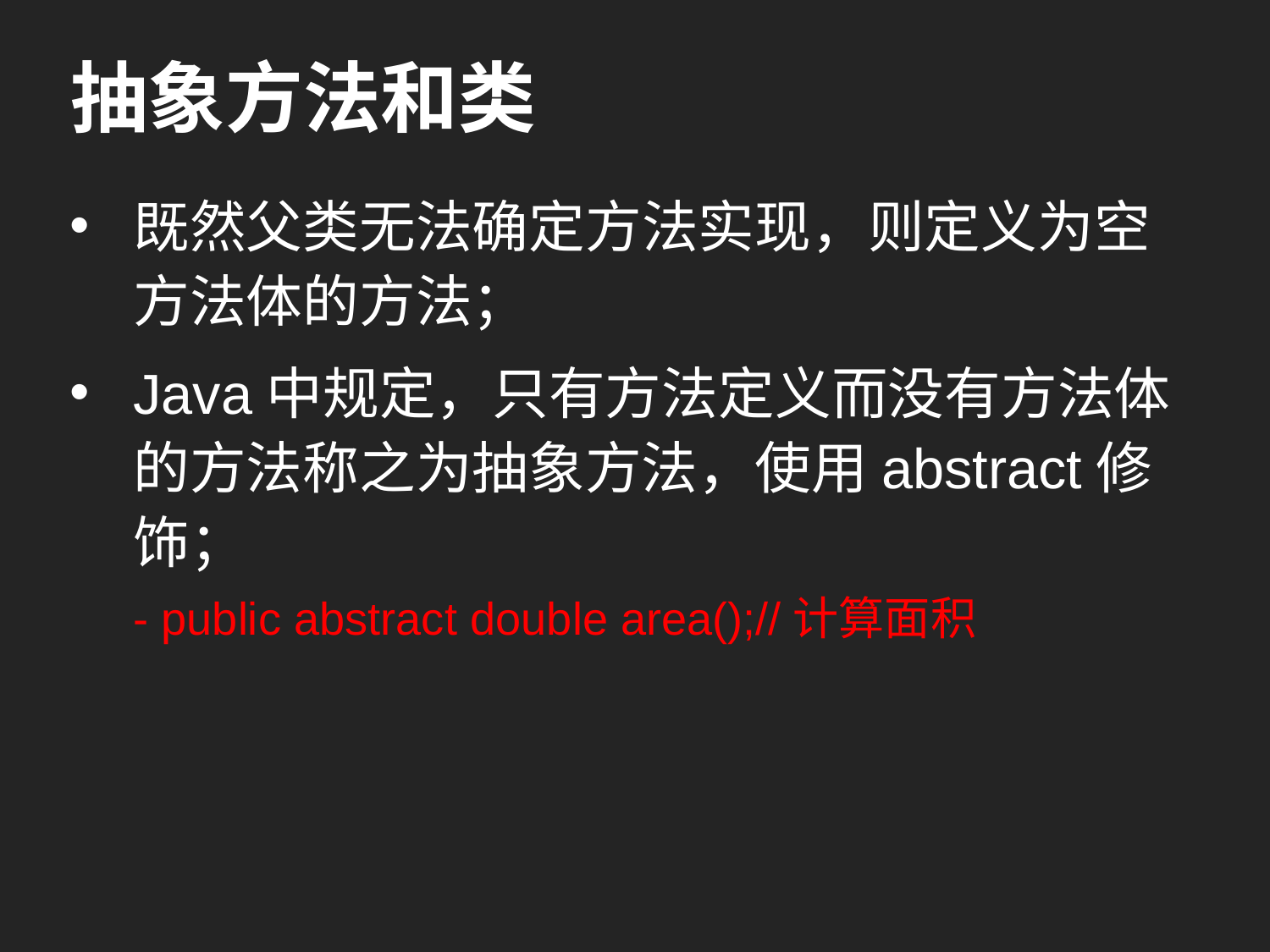

# 抽象方法和类
既然父类无法确定方法实现，则定义为空方法体的方法；
Java中规定，只有方法定义而没有方法体的方法称之为抽象方法，使用abstract修饰；
- public abstract double area();//计算面积